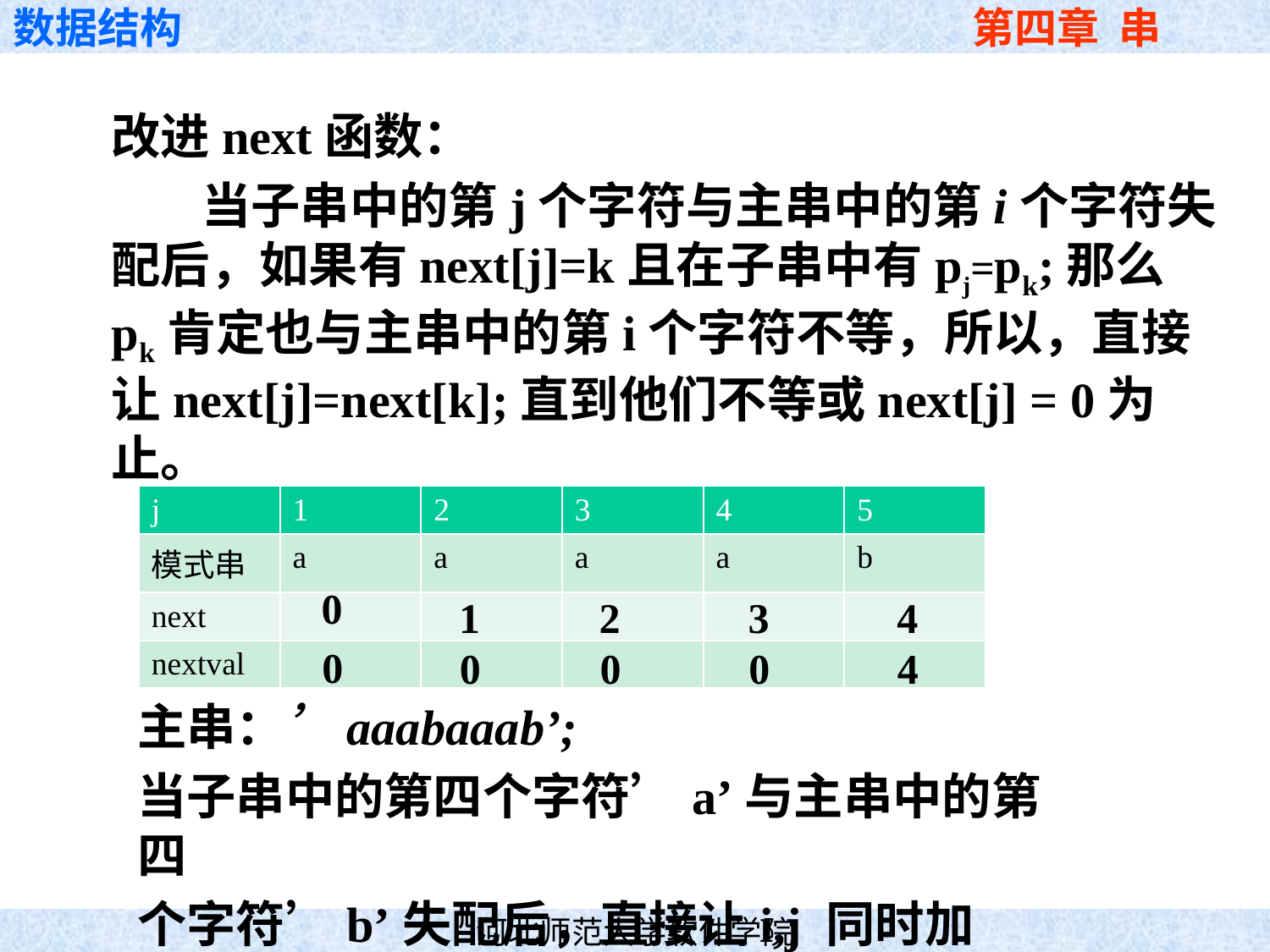

改进next函数：
       当子串中的第j个字符与主串中的第i个字符失配后，如果有next[j]=k且在子串中有pj=pk;那么pk肯定也与主串中的第i个字符不等，所以，直接让next[j]=next[k];直到他们不等或next[j] = 0为止。
| j | 1 | 2 | 3 | 4 | 5 |
| --- | --- | --- | --- | --- | --- |
| 模式串 | a | a | a | a | b |
| next |  |  |  |  |  |
| nextval |  |  |  |  |  |
0
1
2
3
4
0
0
0
0
4
主串：’aaabaaab’;
当子串中的第四个字符’a’与主串中的第四
个字符’b’失配后，直接让i,j 同时加1。